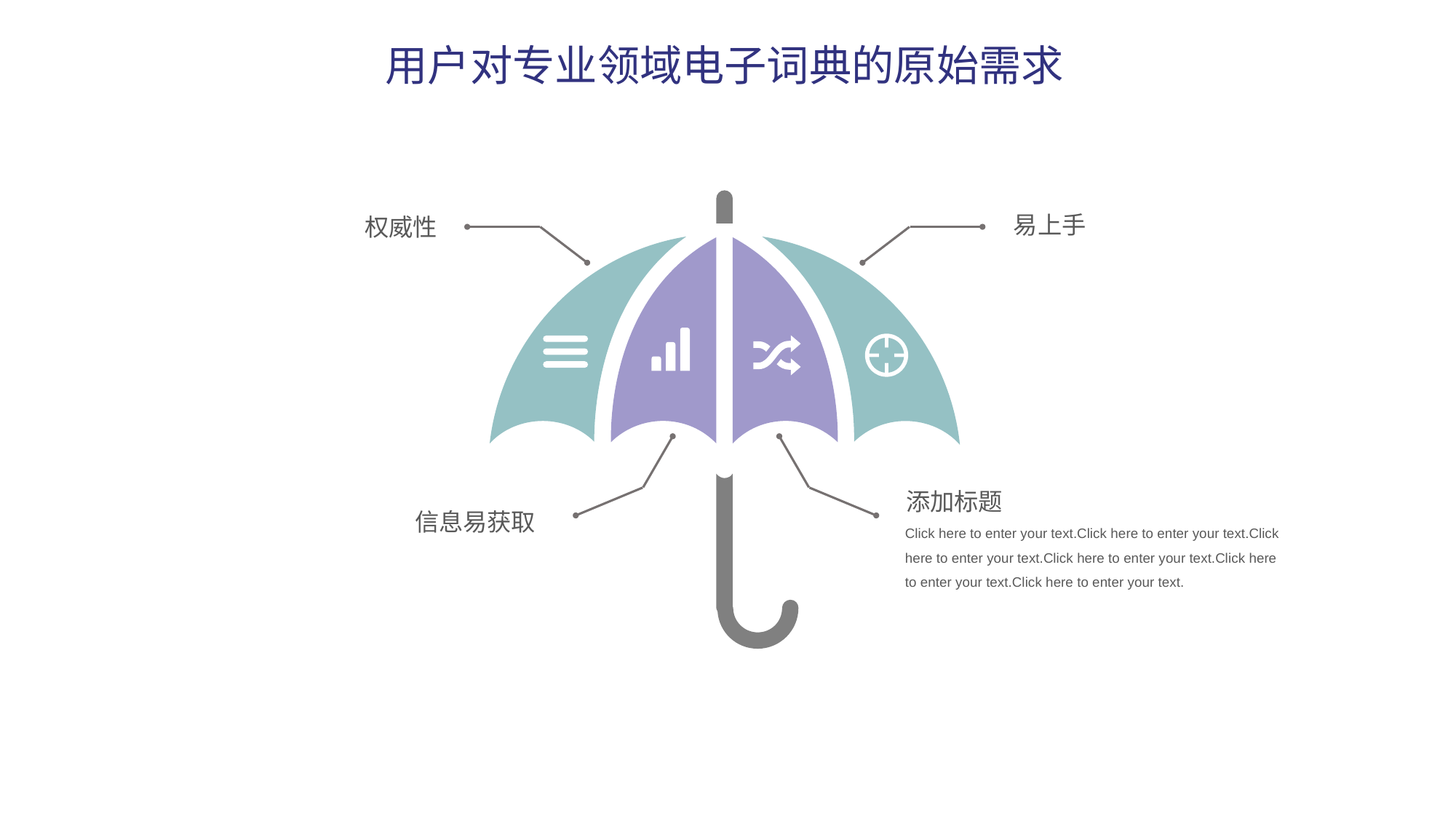

用户对专业领域电子词典的原始需求

易上手
权威性
添加标题
信息易获取
Click here to enter your text.Click here to enter your text.Click here to enter your text.Click here to enter your text.Click here to enter your text.Click here to enter your text.